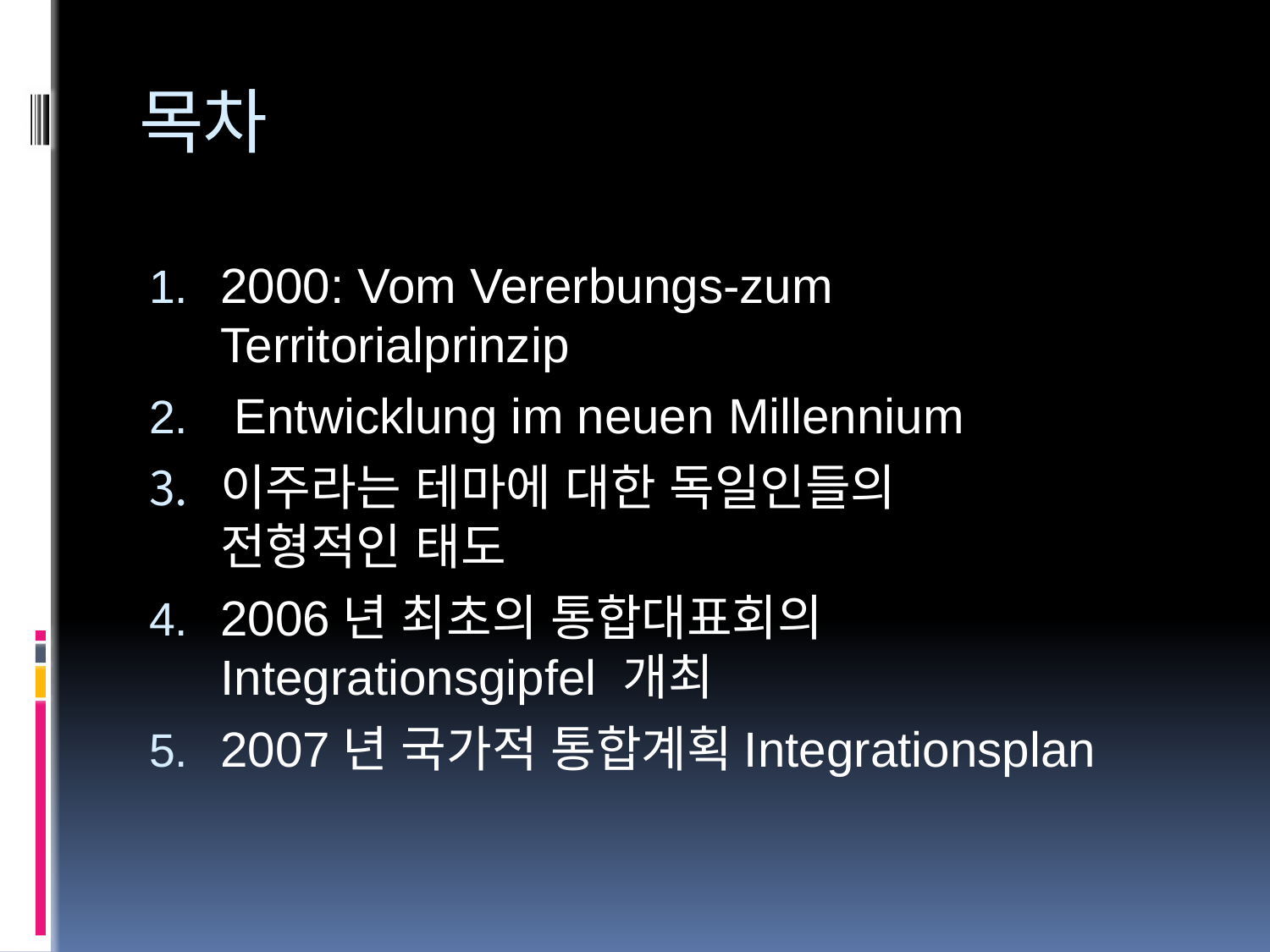

# 목차
2000: Vom Vererbungs-zum Territorialprinzip
 Entwicklung im neuen Millennium
이주라는 테마에 대한 독일인들의
전형적인 태도
2006년 최초의 통합대표회의Integrationsgipfel 개최
2007년 국가적 통합계획Integrationsplan